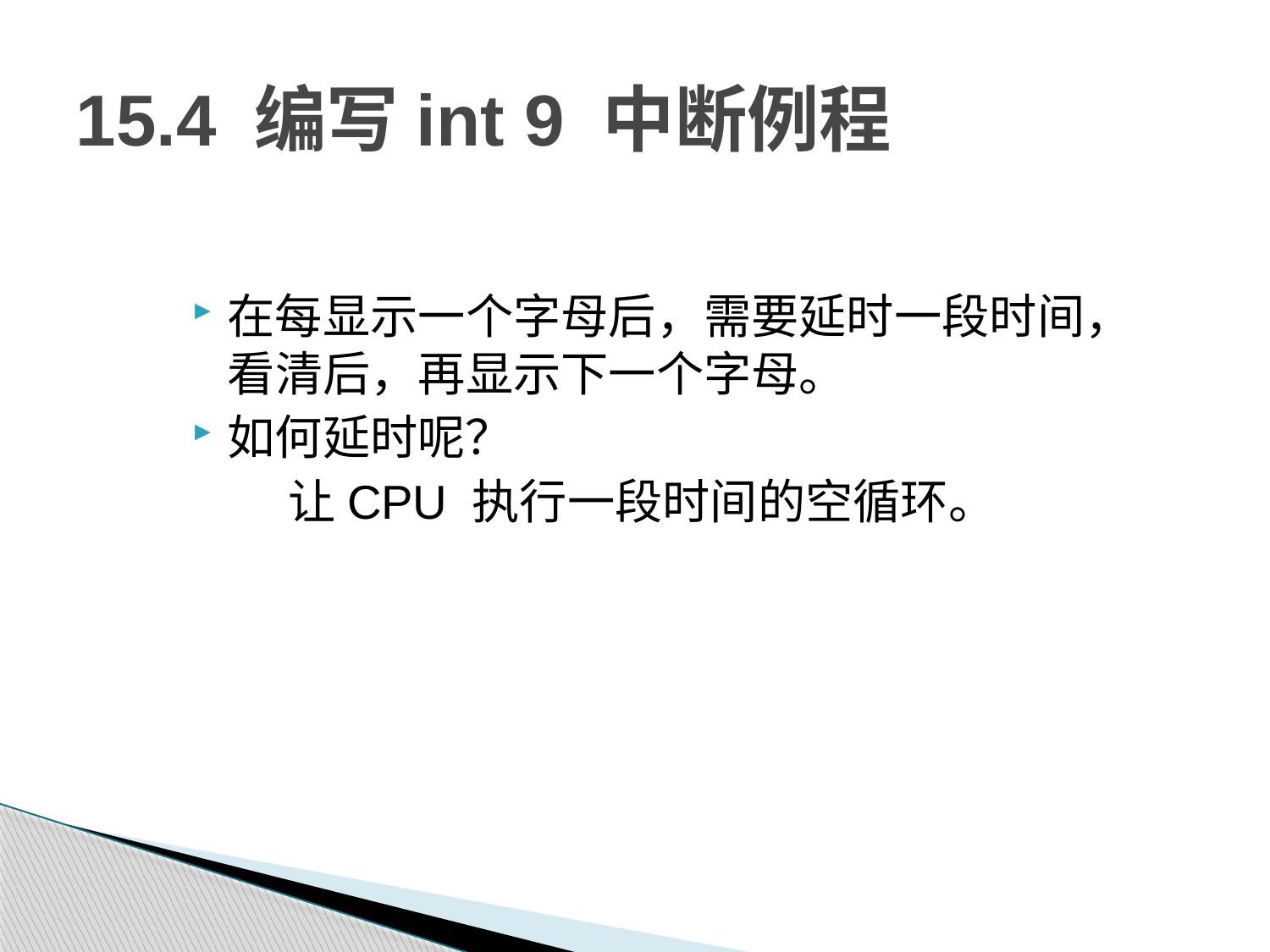

# 15.4 编写int 9 中断例程
在每显示一个字母后，需要延时一段时间，看清后，再显示下一个字母。
如何延时呢？
        让CPU 执行一段时间的空循环。